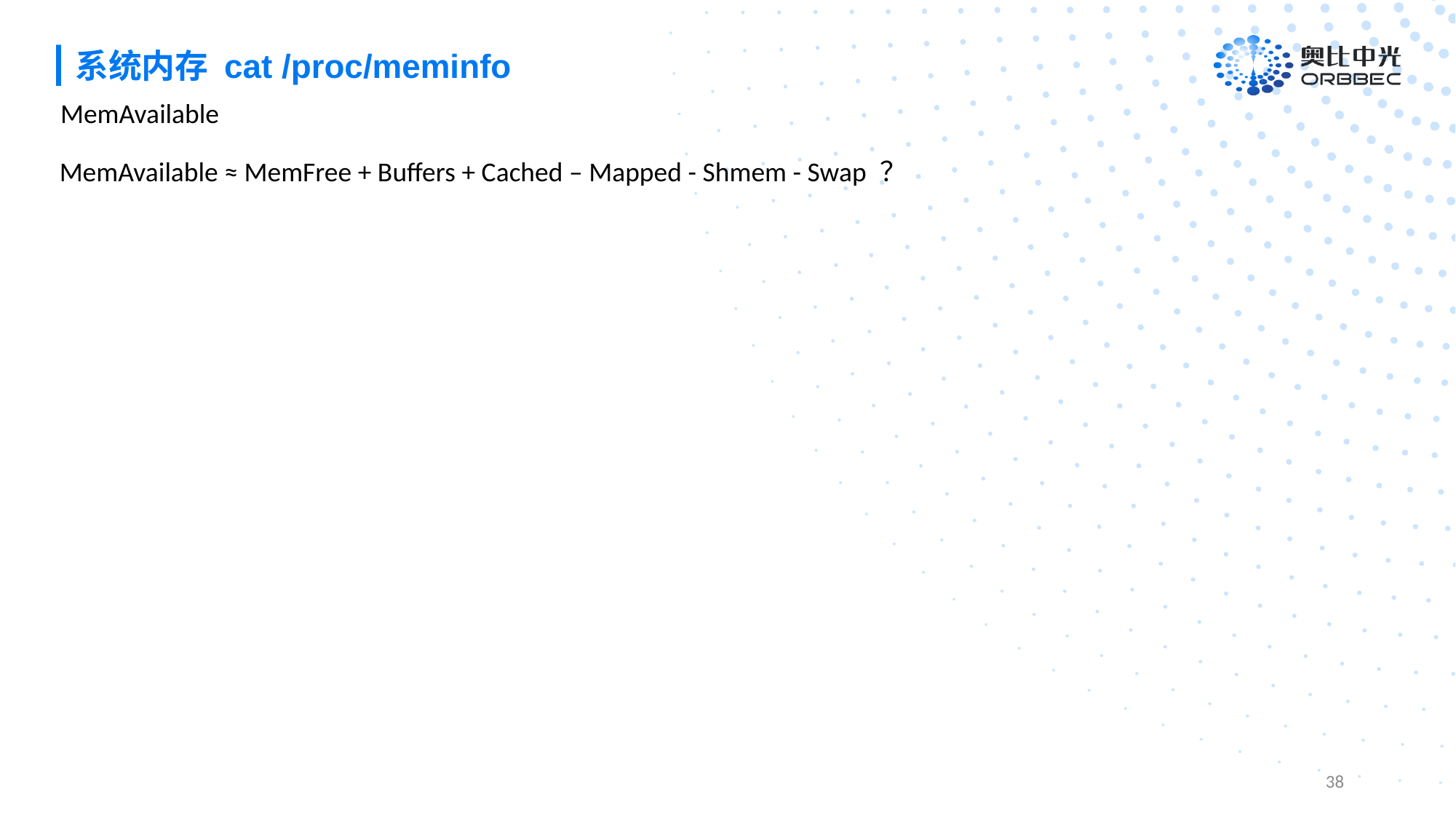

系统内存 cat /proc/meminfo
MemAvailable
MemAvailable ≈ MemFree + Buffers + Cached – Mapped - Shmem - Swap ？
38